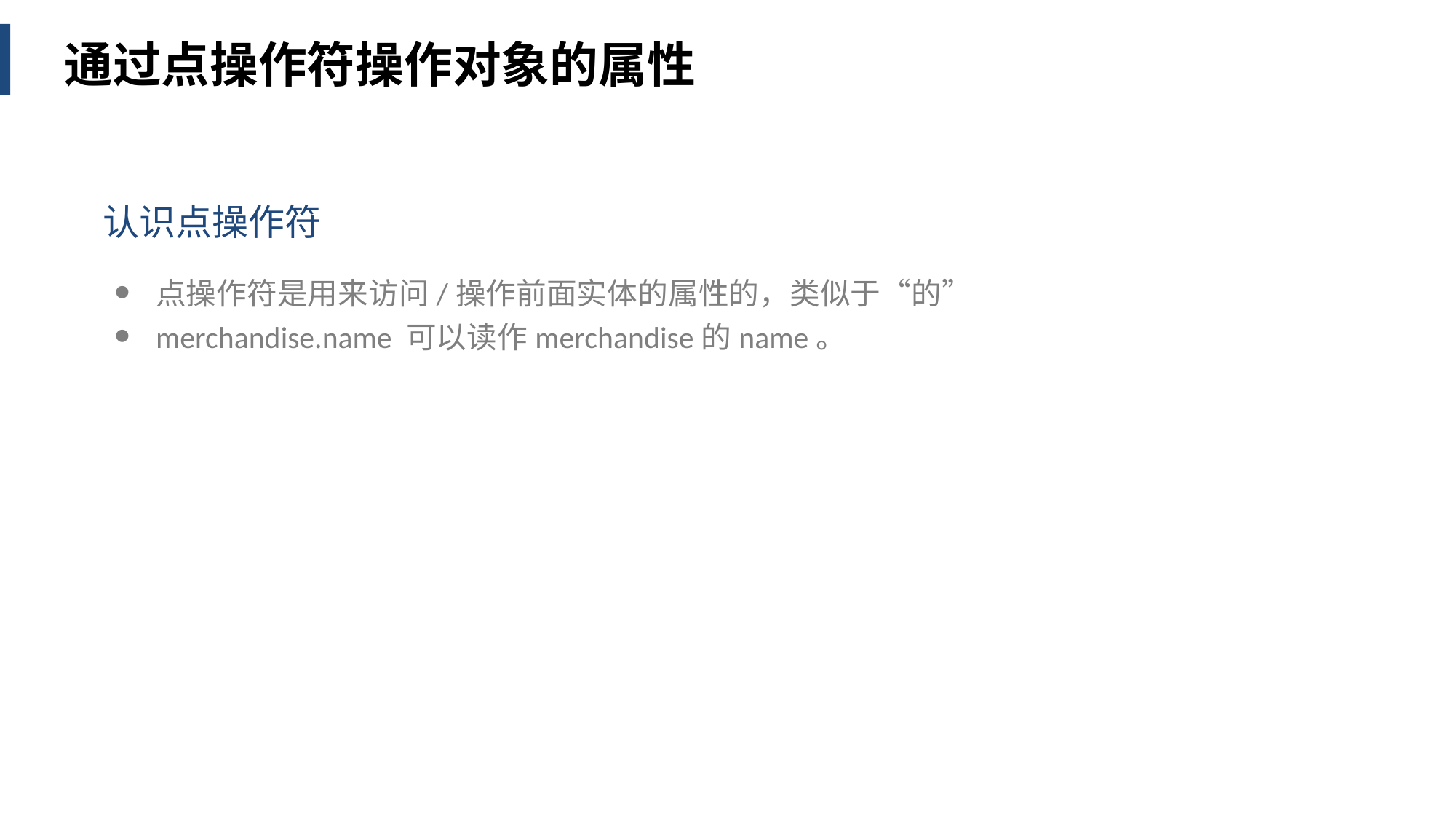

通过点操作符操作对象的属性
认识点操作符
点操作符是用来访问/操作前面实体的属性的，类似于“的”
merchandise.name 可以读作merchandise的name。